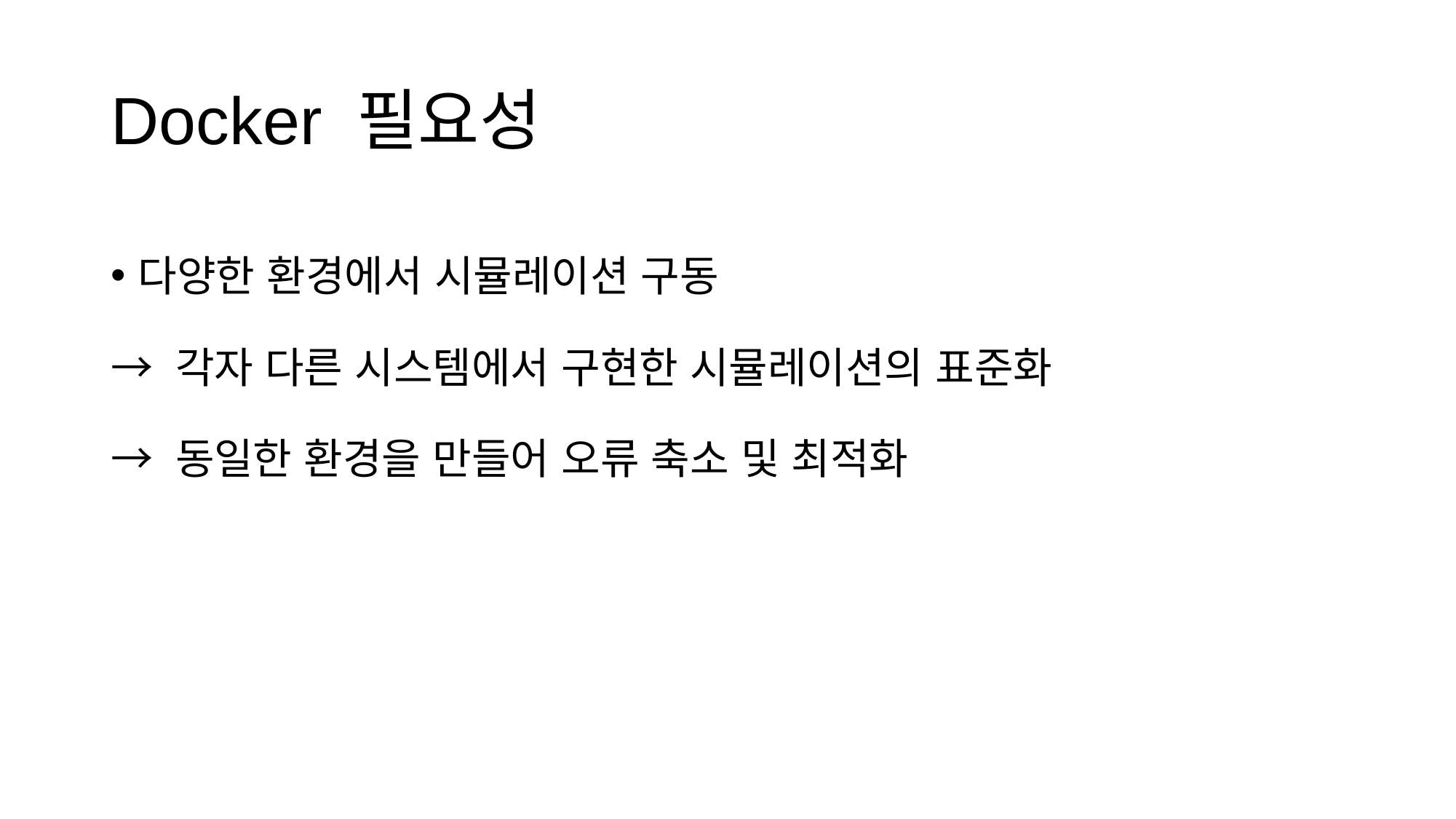

# Docker 필요성
다양한 환경에서 시뮬레이션 구동
→ 각자 다른 시스템에서 구현한 시뮬레이션의 표준화
→ 동일한 환경을 만들어 오류 축소 및 최적화